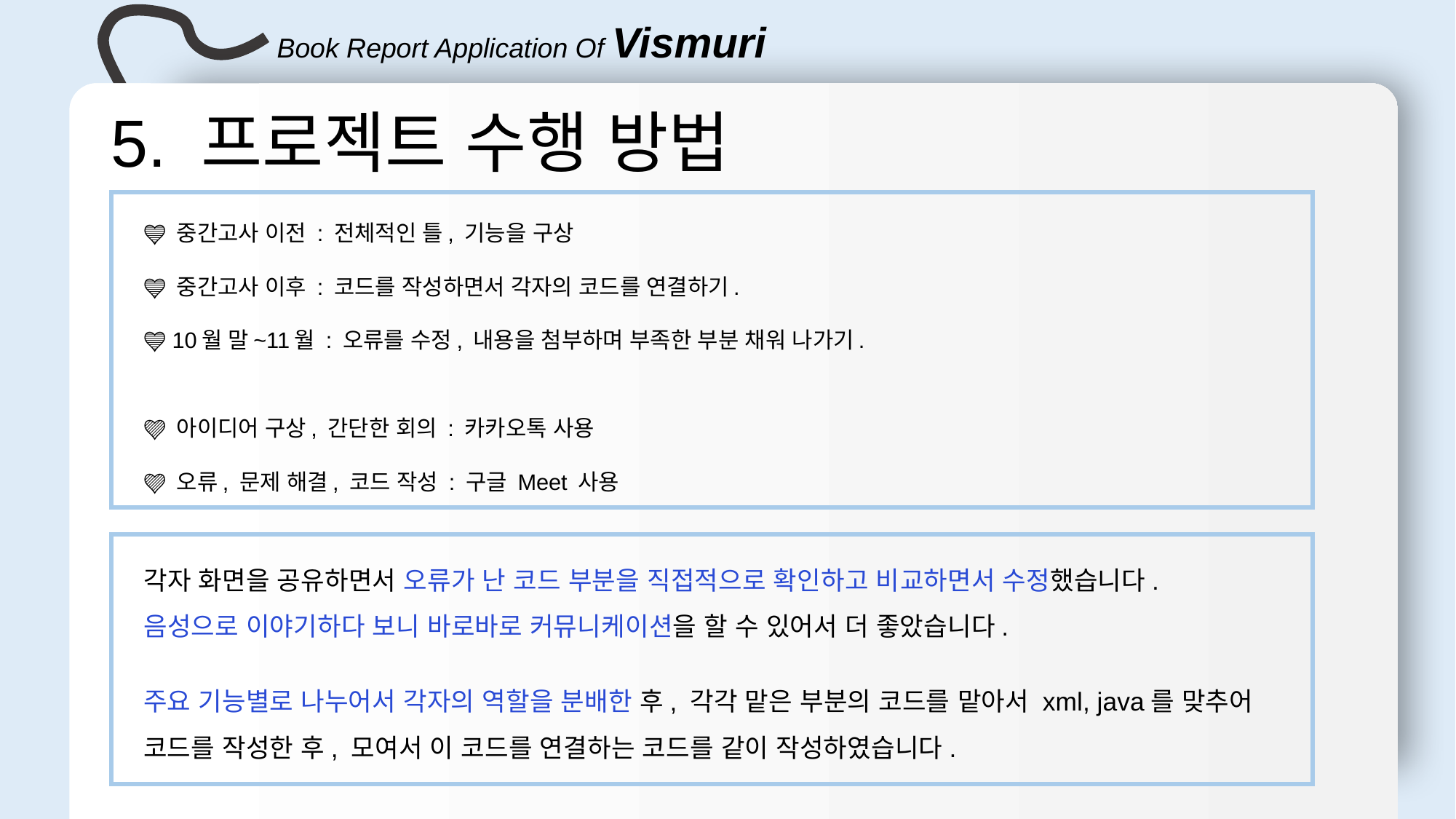

Book Report Application Of Vismuri
# 5. 프로젝트 수행 방법

💙 중간고사 이전 : 전체적인 틀, 기능을 구상
💙 중간고사 이후 : 코드를 작성하면서 각자의 코드를 연결하기.
💙 10월 말~11월 : 오류를 수정, 내용을 첨부하며 부족한 부분 채워 나가기.

💜 아이디어 구상, 간단한 회의 : 카카오톡 사용
💜 오류, 문제 해결, 코드 작성 : 구글 Meet 사용

각자 화면을 공유하면서 오류가 난 코드 부분을 직접적으로 확인하고 비교하면서 수정했습니다.
음성으로 이야기하다 보니 바로바로 커뮤니케이션을 할 수 있어서 더 좋았습니다.
주요 기능별로 나누어서 각자의 역할을 분배한 후, 각각 맡은 부분의 코드를 맡아서 xml, java를 맞추어 코드를 작성한 후, 모여서 이 코드를 연결하는 코드를 같이 작성하였습니다.